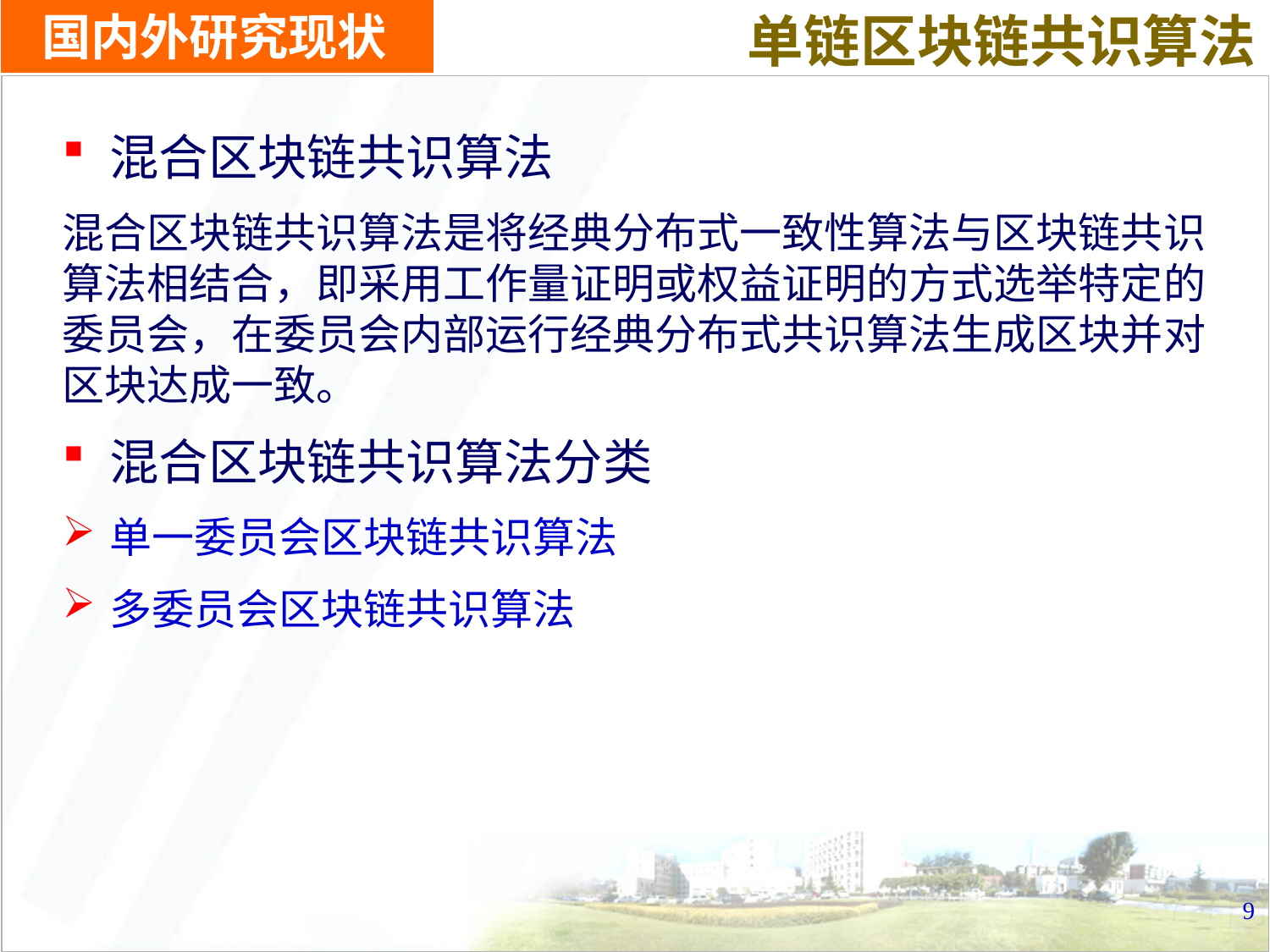

单链区块链共识算法
# 国内外研究现状
混合区块链共识算法
混合区块链共识算法是将经典分布式一致性算法与区块链共识算法相结合，即采用工作量证明或权益证明的方式选举特定的委员会，在委员会内部运行经典分布式共识算法生成区块并对区块达成一致。
混合区块链共识算法分类
单一委员会区块链共识算法
多委员会区块链共识算法
9